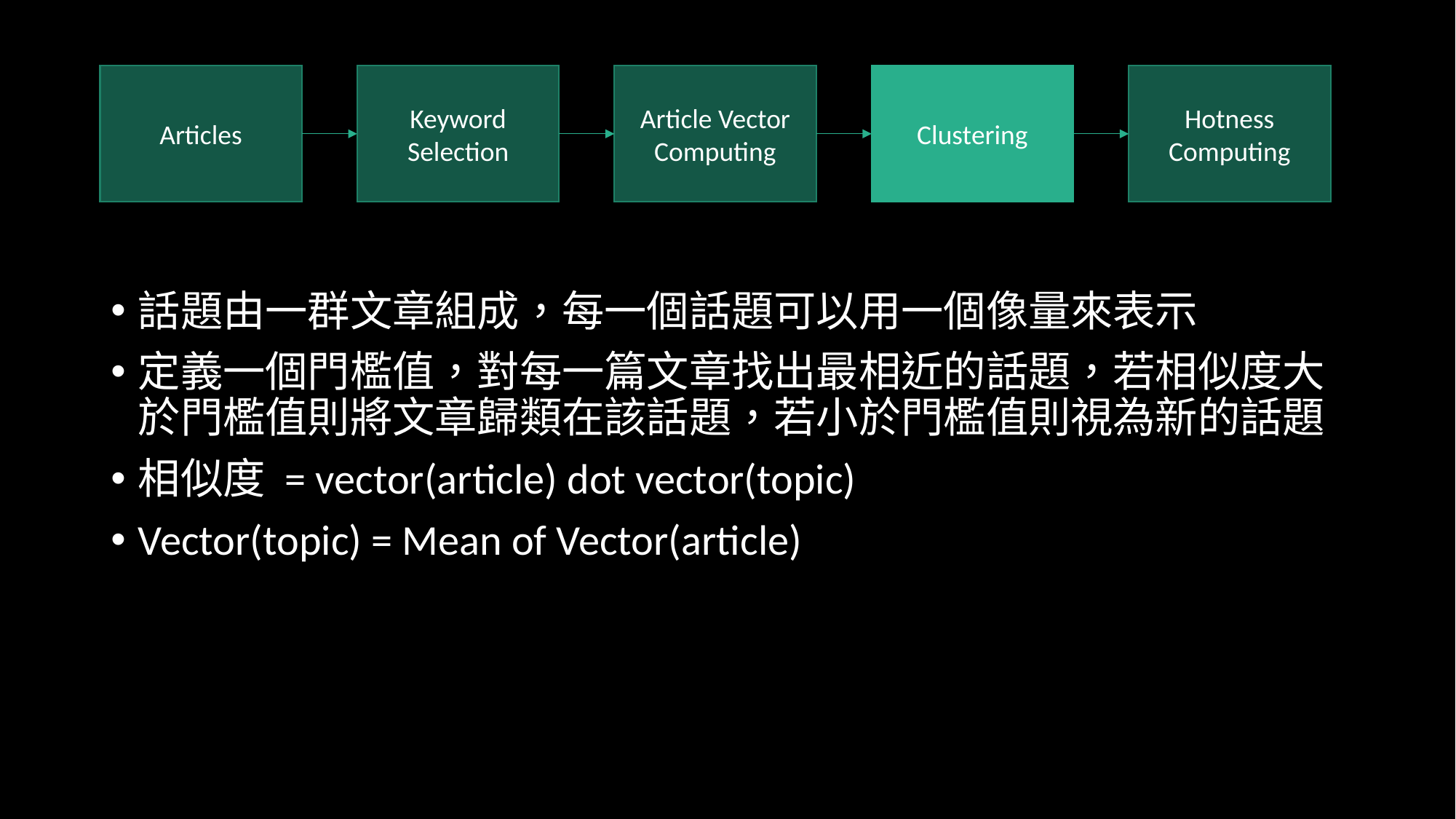

#
Keyword
Selection
Article Vector
Computing
Clustering
Hotness Computing
Articles

話題由一群文章組成，每一個話題可以用一個像量來表示
定義一個門檻值，對每一篇文章找出最相近的話題，若相似度大於門檻值則將文章歸類在該話題，若小於門檻值則視為新的話題
相似度 = vector(article) dot vector(topic)
Vector(topic) = Mean of Vector(article)